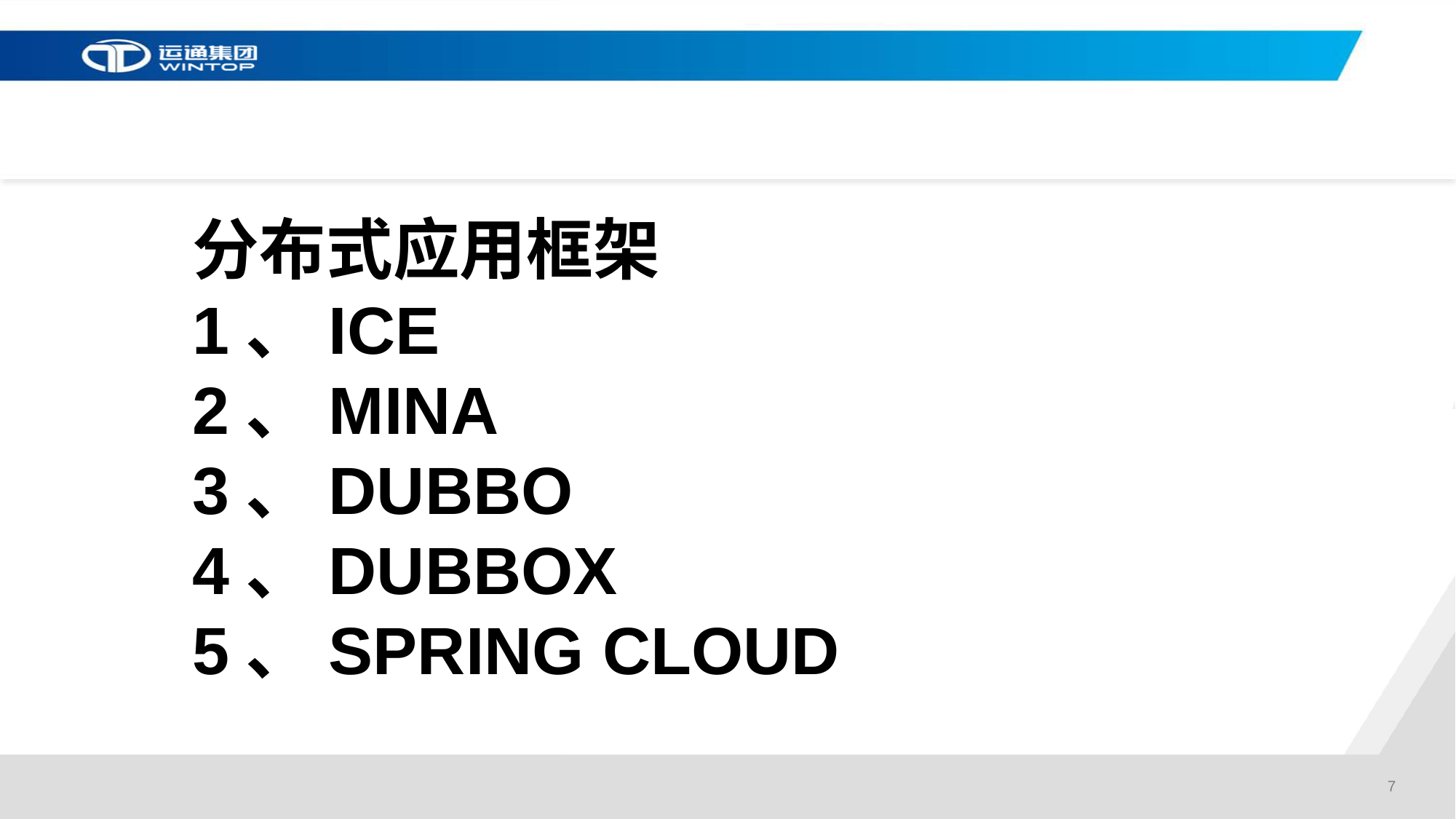

# 分布式应用框架 1、ICE 2、MINA 3、DUBBO 4、DUBBOX 5、SPRING CLOUD